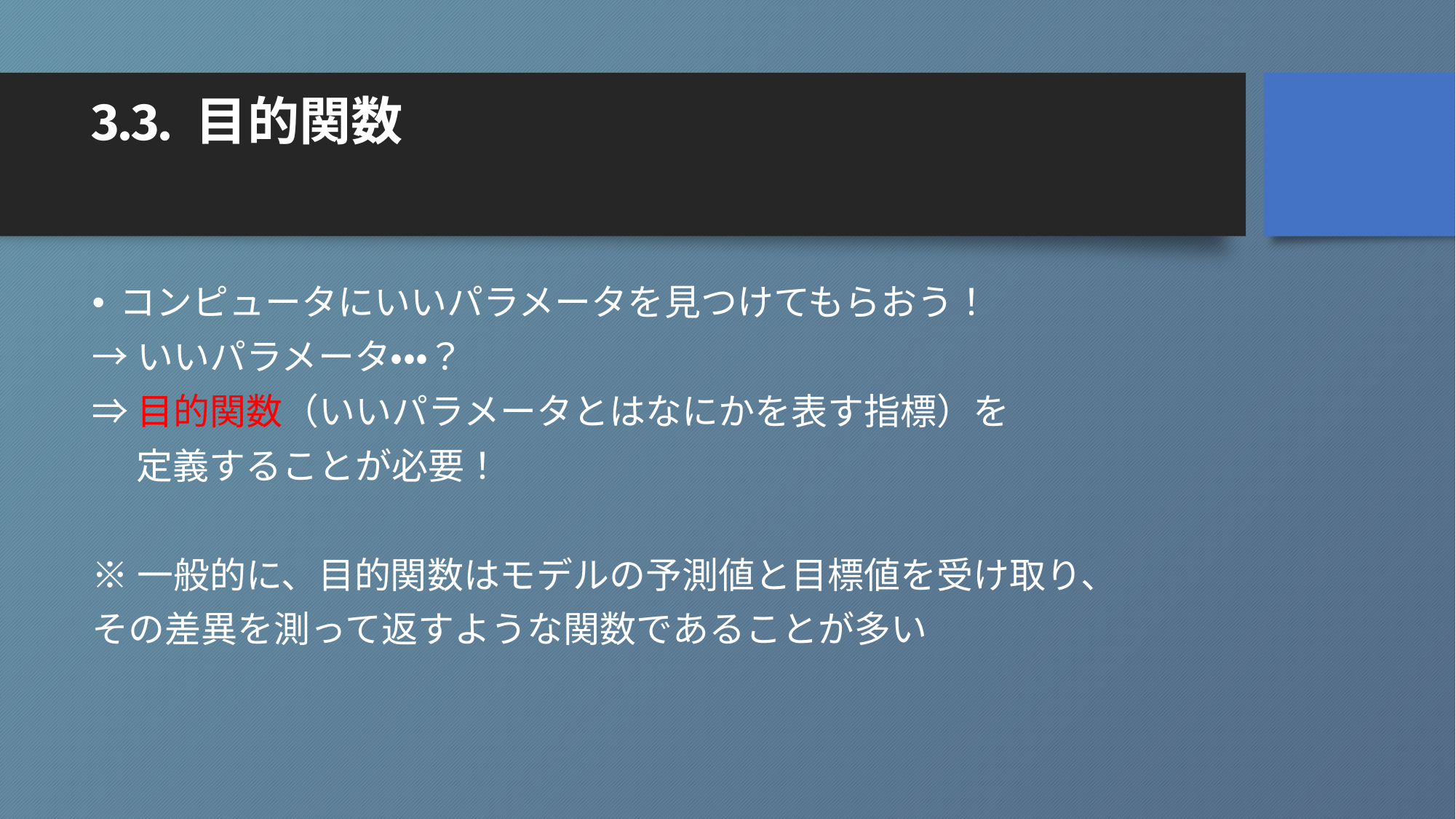

# 3.3. 目的関数
コンピュータにいいパラメータを見つけてもらおう！
→いいパラメータ・・・？
⇒目的関数（いいパラメータとはなにかを表す指標）を
　 定義することが必要！

※一般的に、目的関数はモデルの予測値と目標値を受け取り、
その差異を測って返すような関数であることが多い